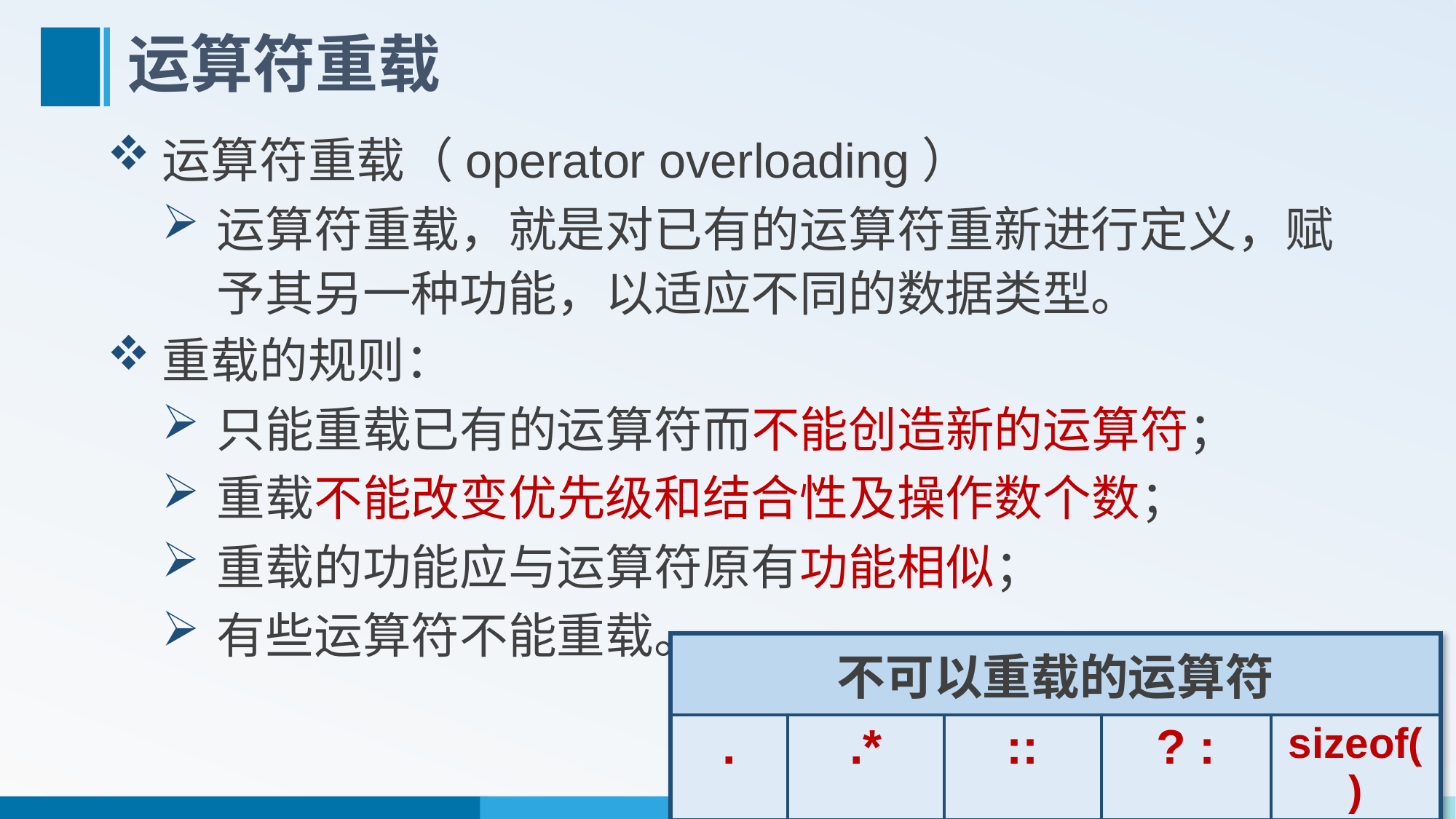

# 运算符重载
运算符重载（operator overloading）
运算符重载，就是对已有的运算符重新进行定义，赋予其另一种功能，以适应不同的数据类型。
重载的规则：
只能重载已有的运算符而不能创造新的运算符；
重载不能改变优先级和结合性及操作数个数；
重载的功能应与运算符原有功能相似；
有些运算符不能重载。
| 不可以重载的运算符 |  |  |  |  |
| --- | --- | --- | --- | --- |
| . | .\* | :: | ? : | sizeof() |